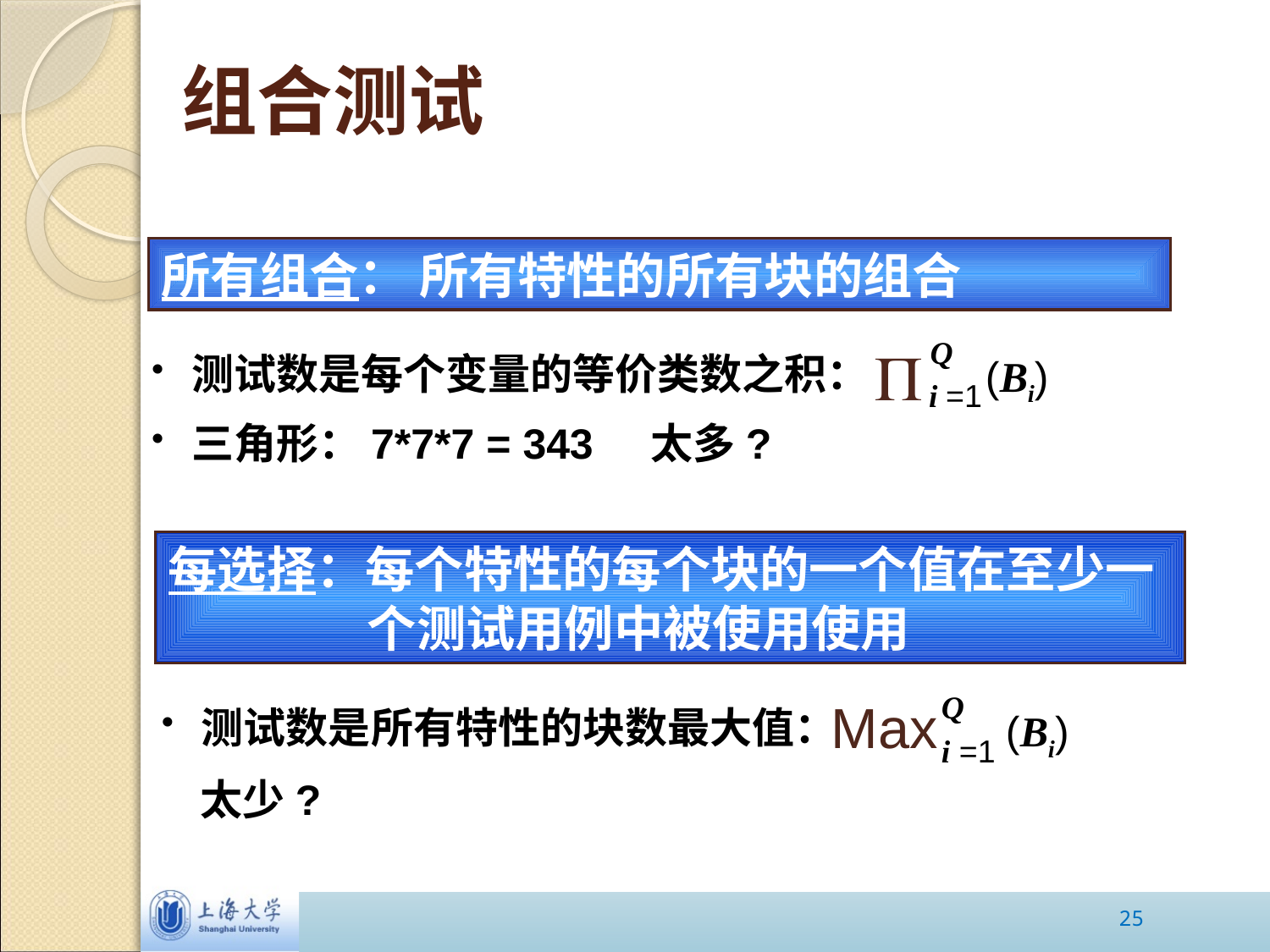

# 组合测试
所有组合： 所有特性的所有块的组合
Q
Π
(Bi)
i =1
测试数是每个变量的等价类数之积：
三角形：7*7*7 = 343    太多?
每选择：每个特性的每个块的一个值在至少一个测试用例中被使用使用
Q
Max
(Bi)
i =1
测试数是所有特性的块数最大值：
   太少?

25